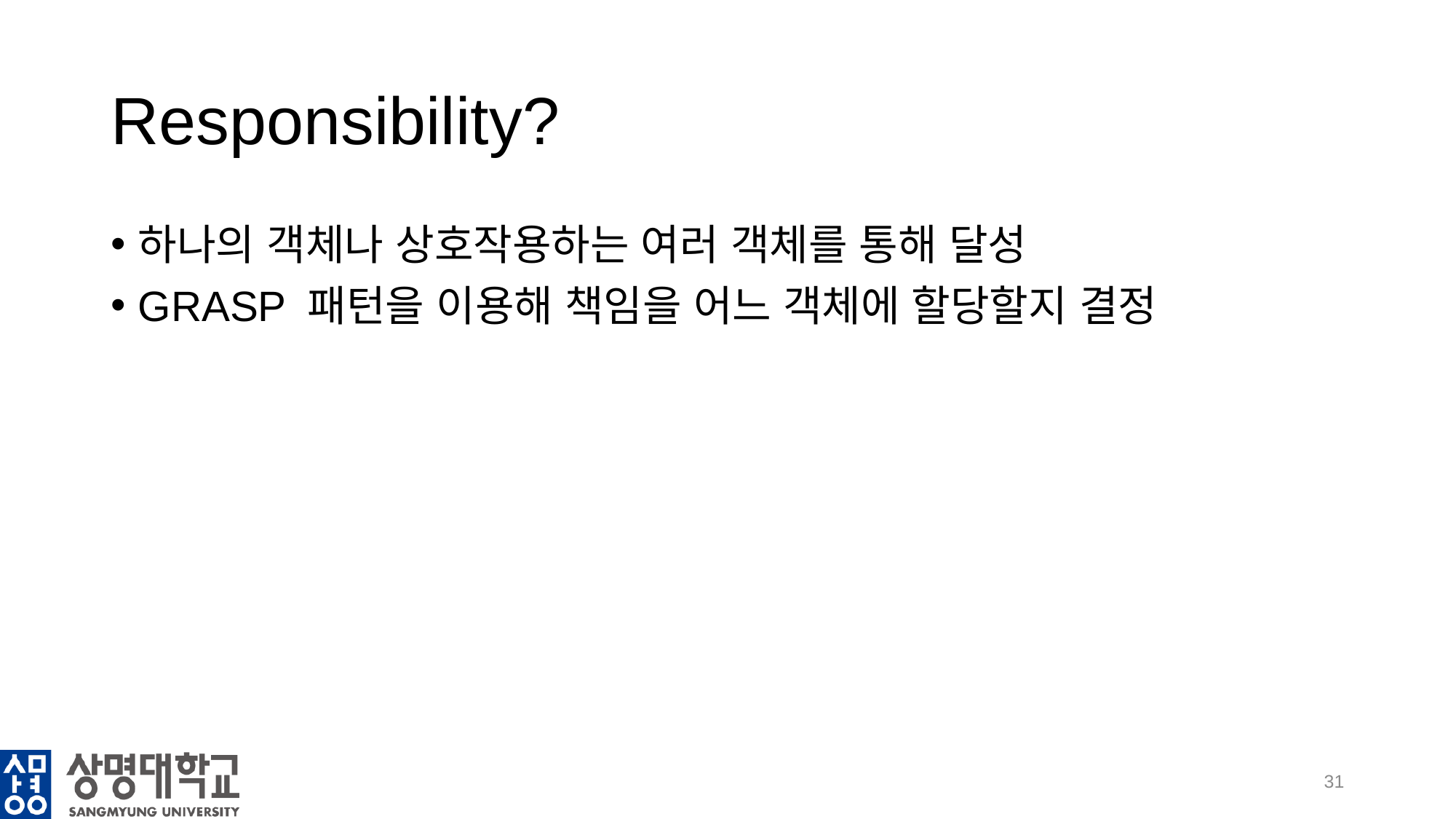

# Responsibility?
하나의 객체나 상호작용하는 여러 객체를 통해 달성
GRASP 패턴을 이용해 책임을 어느 객체에 할당할지 결정

31